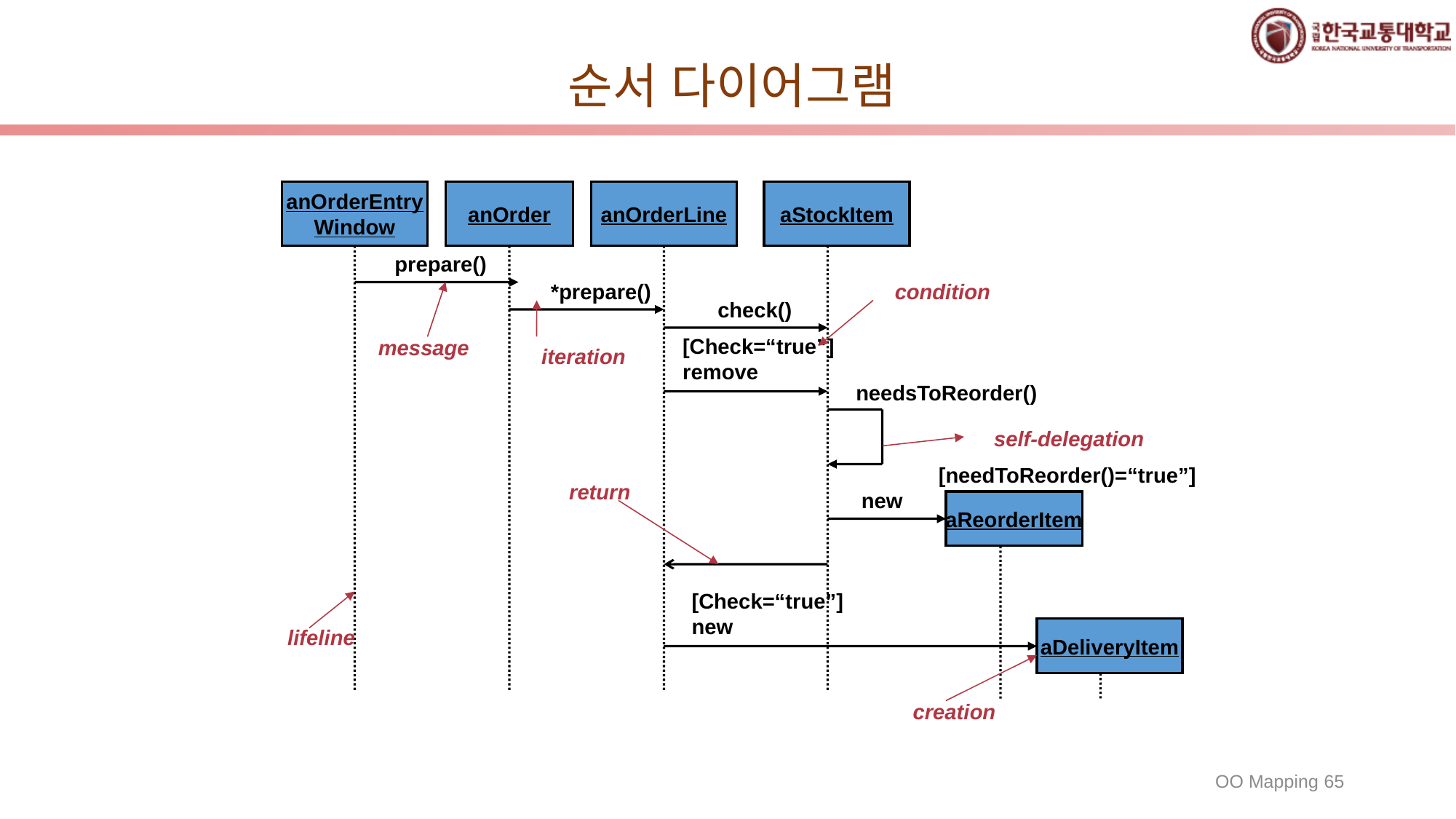

# 순서 다이어그램
anOrderEntry
Window
anOrder
anOrderLine
aStockItem

prepare()
*prepare()
condition

check()

[Check=“true”]
remove

message
iteration
needsToReorder()

self-delegation

[needToReorder()=“true”]

return
new
aReorderItem

[Check=“true”]
new

aDeliveryItem
lifeline

creation
65